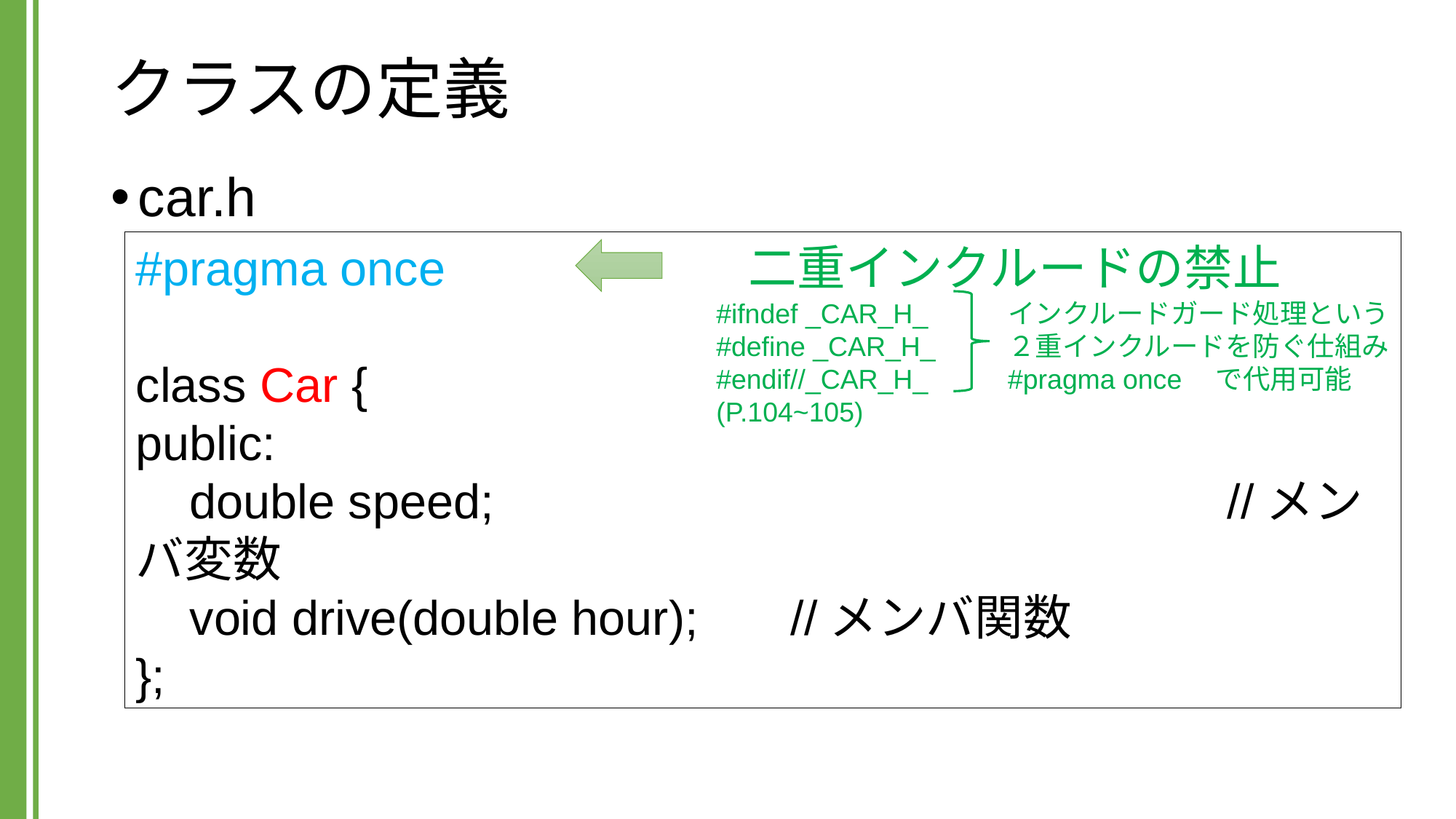

# クラスの定義
car.h

#pragma once　　　　　　二重インクルードの禁止
class Car {
public:
    double speed; 							//メンバ変数
    void drive(double hour);	//メンバ関数
};

#ifndef _CAR_H_
#define _CAR_H_
#endif//_CAR_H_
(P.104~105)

インクルードガード処理という
２重インクルードを防ぐ仕組み
#pragma once　で代用可能